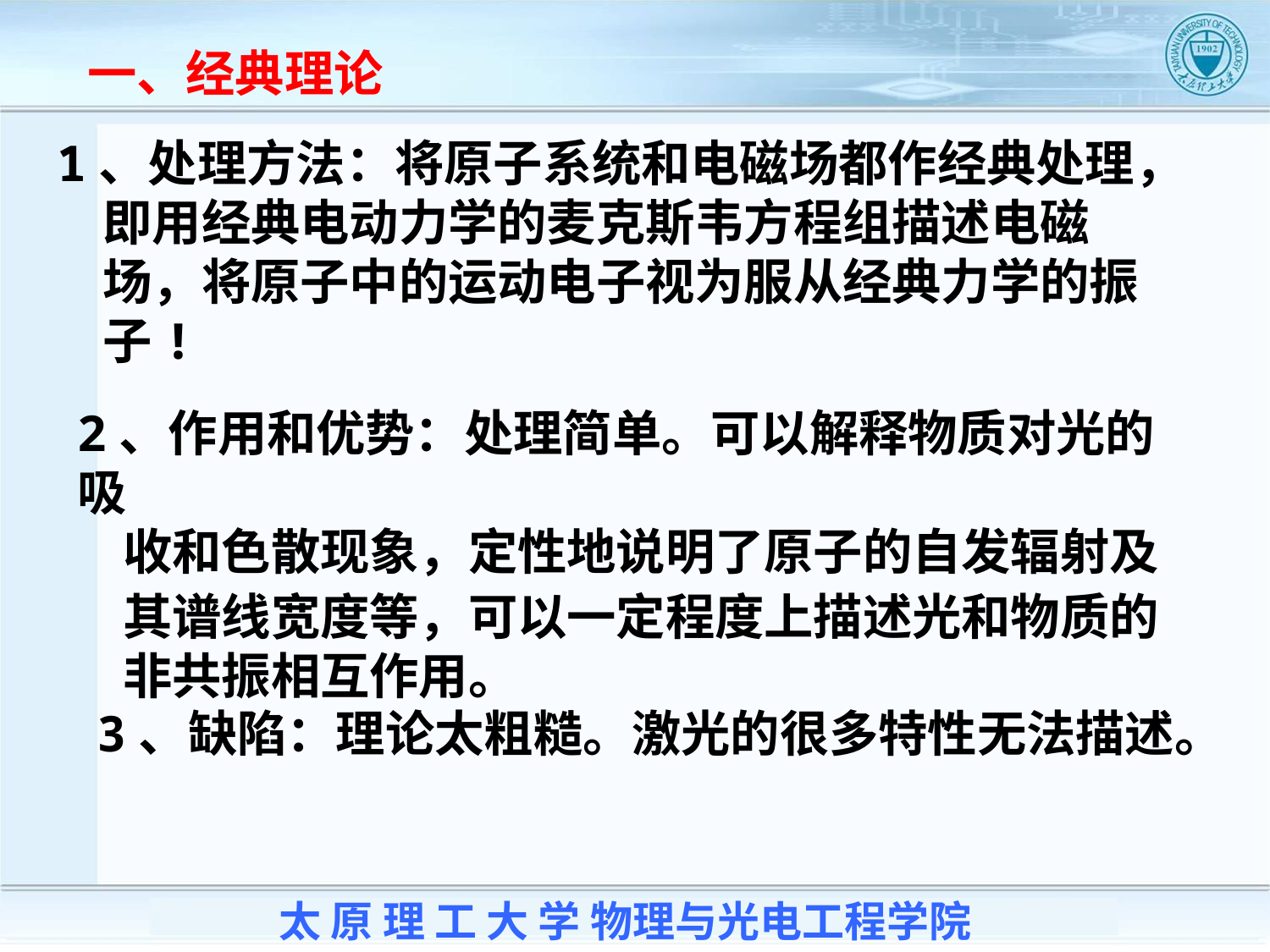

一、经典理论
1、处理方法：将原子系统和电磁场都作经典处理，
   即用经典电动力学的麦克斯韦方程组描述电磁
   场，将原子中的运动电子视为服从经典力学的振
   子!
2、作用和优势：处理简单。可以解释物质对光的吸
   收和色散现象，定性地说明了原子的自发辐射及
   其谱线宽度等，可以一定程度上描述光和物质的
   非共振相互作用。
3、缺陷：理论太粗糙。激光的很多特性无法描述。